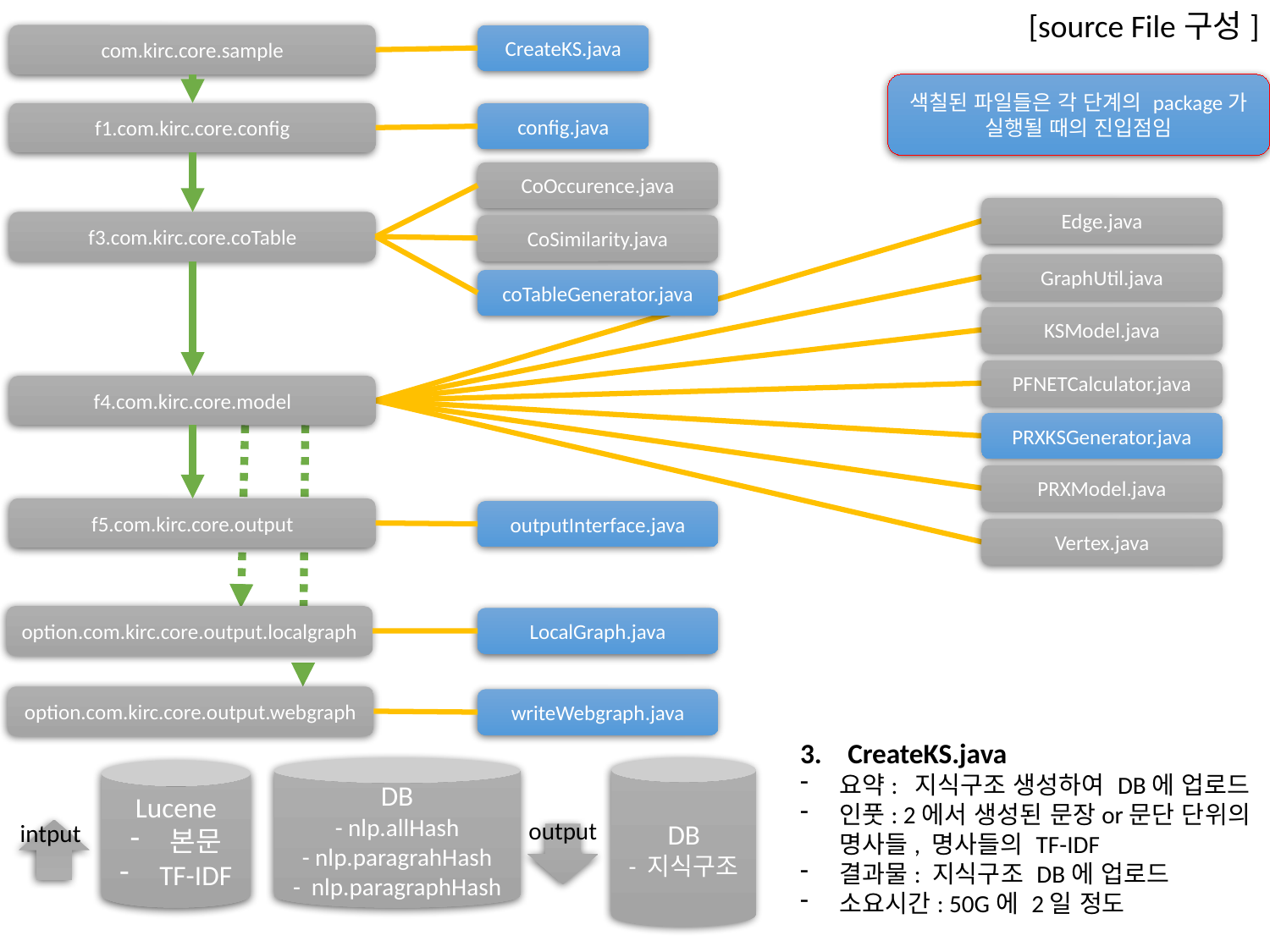

[source File구성]
com.kirc.core.sample
CreateKS.java
색칠된 파일들은 각 단계의 package가 실행될 때의 진입점임
f1.com.kirc.core.config
config.java
CoOccurence.java
Edge.java
f3.com.kirc.core.coTable
CoSimilarity.java
GraphUtil.java
coTableGenerator.java
KSModel.java
PFNETCalculator.java
f4.com.kirc.core.model
PRXKSGenerator.java
PRXModel.java
f5.com.kirc.core.output
outputInterface.java
Vertex.java
option.com.kirc.core.output.localgraph
LocalGraph.java
option.com.kirc.core.output.webgraph
writeWebgraph.java
CreateKS.java
요약:  지식구조 생성하여 DB에 업로드
인풋: 2에서 생성된 문장or문단 단위의 명사들, 명사들의 TF-IDF
결과물: 지식구조 DB에 업로드
소요시간: 50G에 2일 정도
DB
- nlp.allHash
- nlp.paragrahHash
-  nlp.paragraphHash
DB
- 지식구조
Lucene
본문
TF-IDF
output
intput